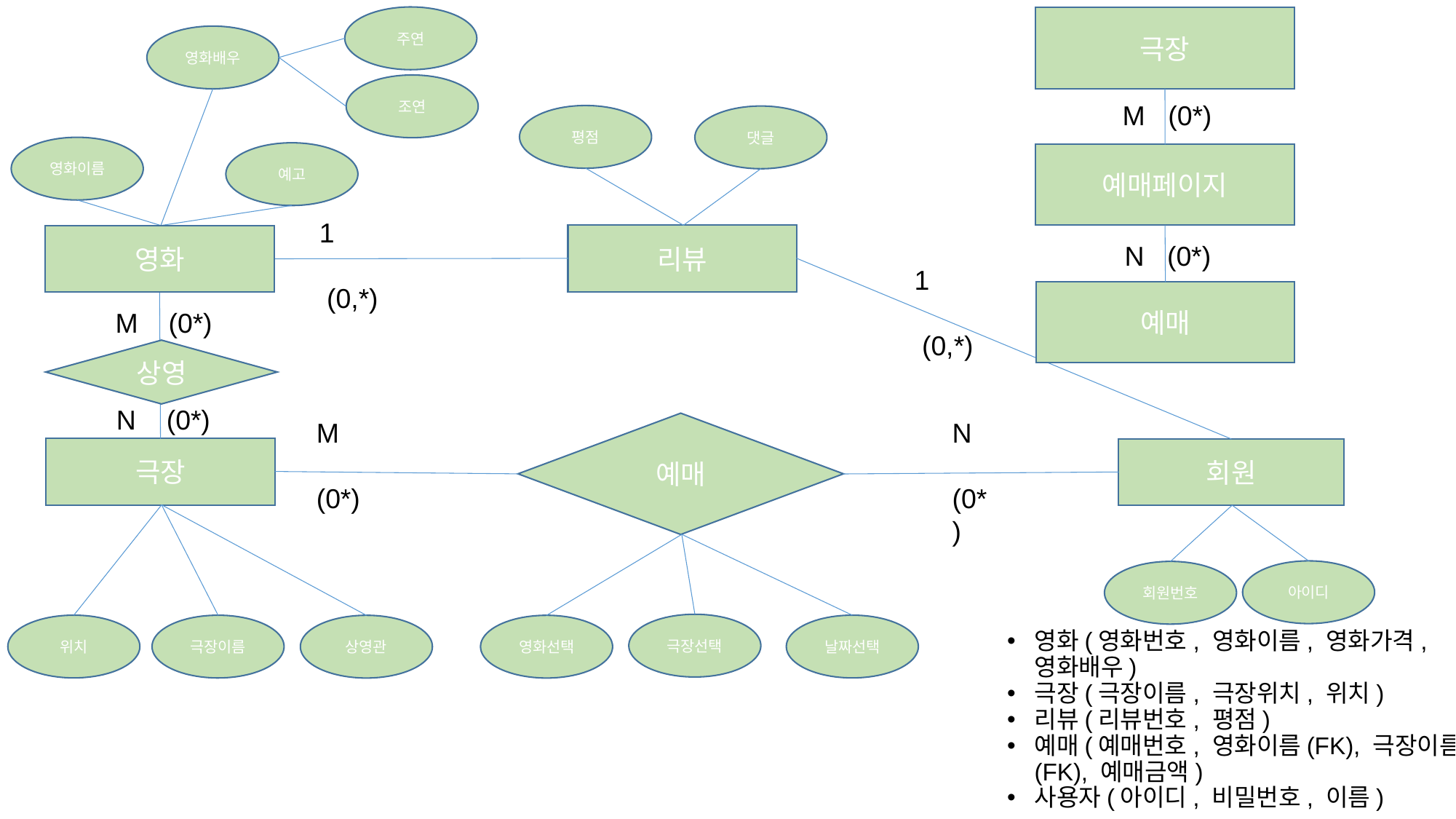

주연
극장
영화배우
조연
M   (0*)
평점
댓글
영화이름
예고
예매페이지
1

 (0,*)
리뷰
영화
예매
극장
회원
영화
N   (0*)
1

 (0,*)
예매
M    (0*)
상영
N    (0*)
M

(0*)
N

(0*)
아이디
회원번호
극장선택
위치
날짜선택
극장이름
상영관
영화선택
영화(영화번호, 영화이름, 영화가격, 영화배우)
극장(극장이름, 극장위치, 위치)
리뷰(리뷰번호, 평점)
예매(예매번호, 영화이름(FK), 극장이름(FK), 예매금액)
사용자(아이디, 비밀번호, 이름)